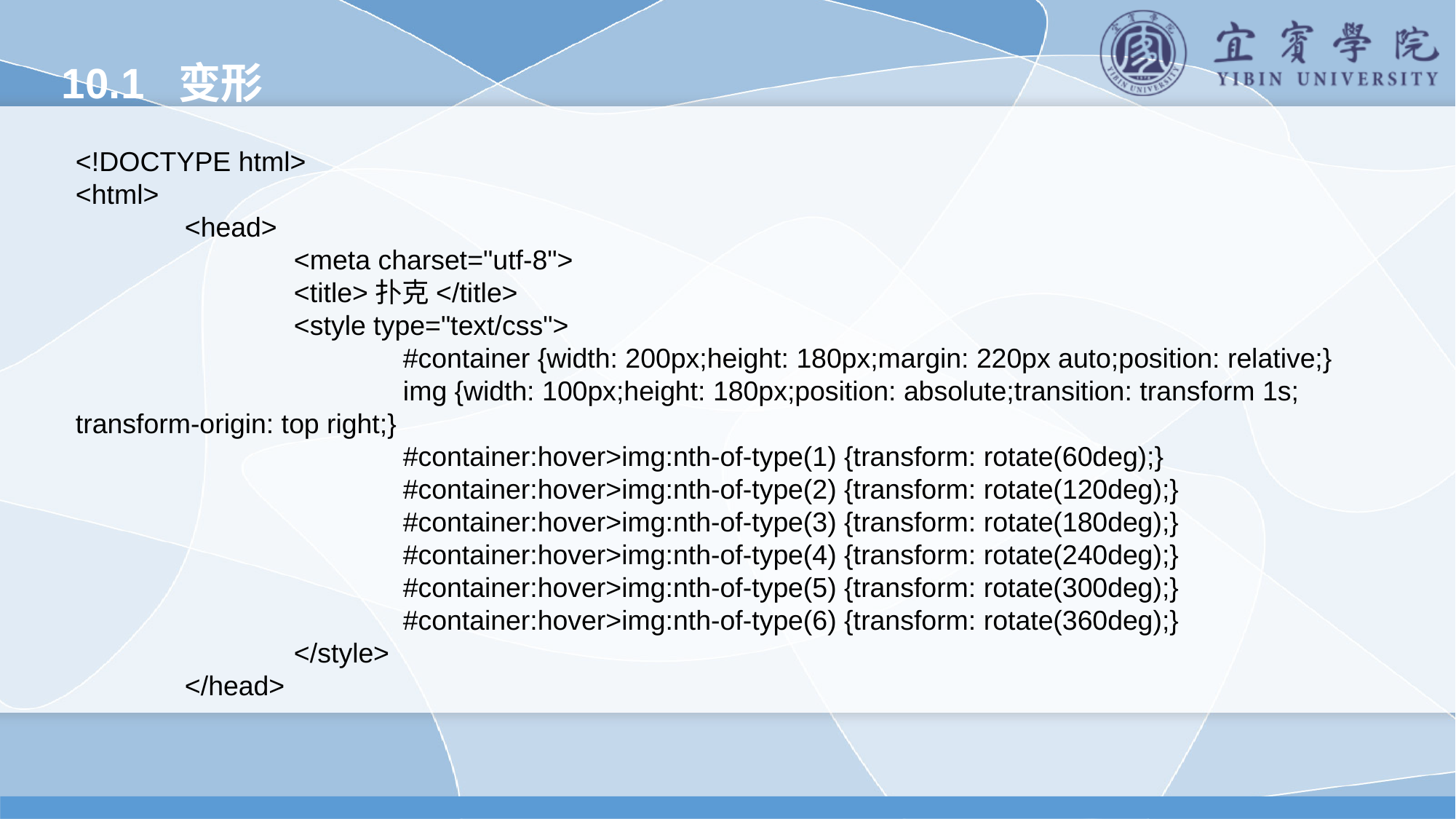

10.1  变形
<!DOCTYPE html>
<html>
	<head>
		<meta charset="utf-8">
		<title>扑克</title>
		<style type="text/css">
			#container {width: 200px;height: 180px;margin: 220px auto;position: relative;}
			img {width: 100px;height: 180px;position: absolute;transition: transform 1s;
transform-origin: top right;}
			#container:hover>img:nth-of-type(1) {transform: rotate(60deg);}
			#container:hover>img:nth-of-type(2) {transform: rotate(120deg);}
			#container:hover>img:nth-of-type(3) {transform: rotate(180deg);}
			#container:hover>img:nth-of-type(4) {transform: rotate(240deg);}
			#container:hover>img:nth-of-type(5) {transform: rotate(300deg);}
			#container:hover>img:nth-of-type(6) {transform: rotate(360deg);}
		</style>
	</head>